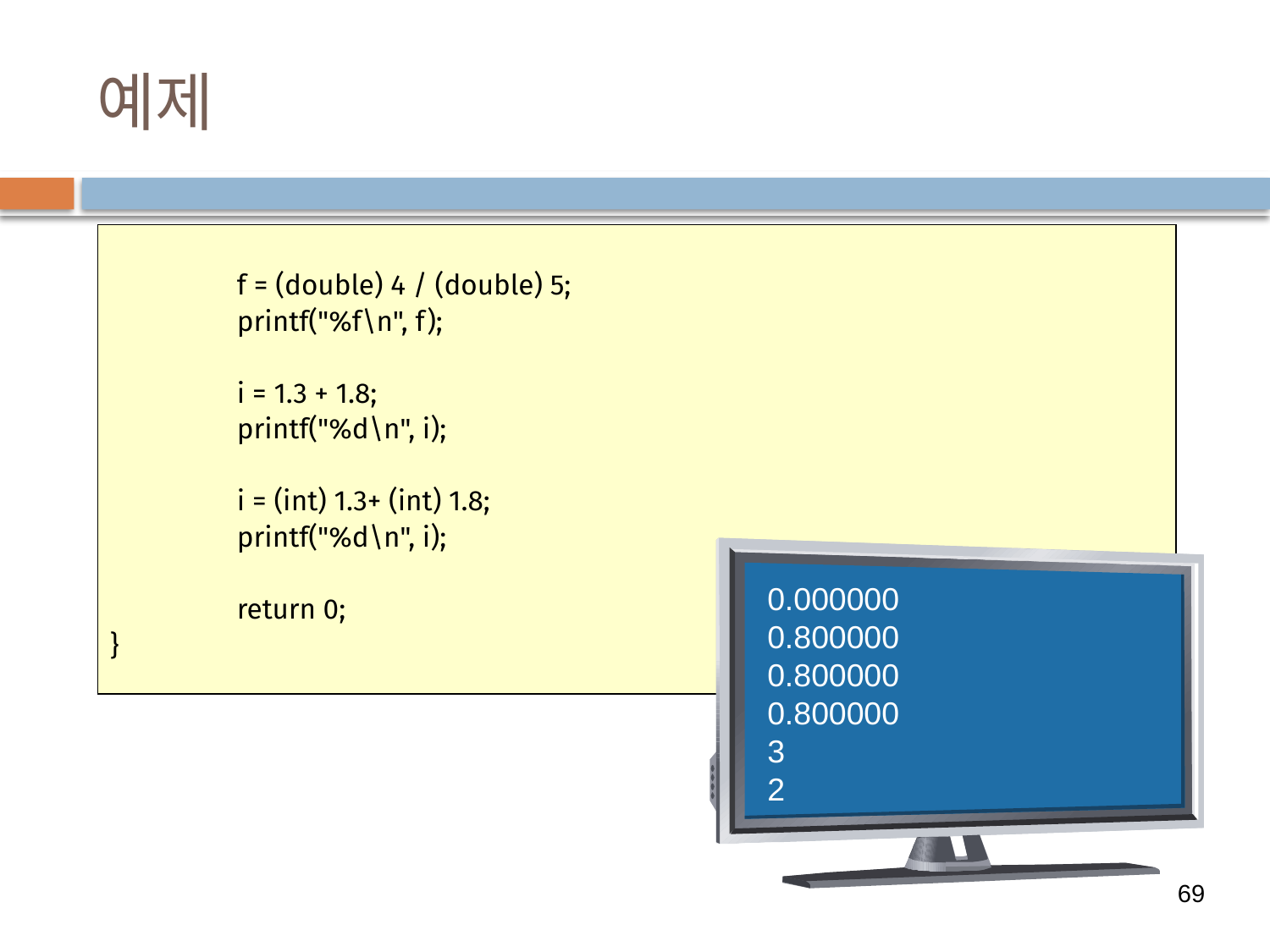

# 예제

	f = (double) 4 / (double) 5;
	printf("%f\n", f);

	i = 1.3 + 1.8;
	printf("%d\n", i);

	i = (int) 1.3+ (int) 1.8;
	printf("%d\n", i);

	return 0;
}

0.000000
0.800000
0.800000
0.800000
3
2
69